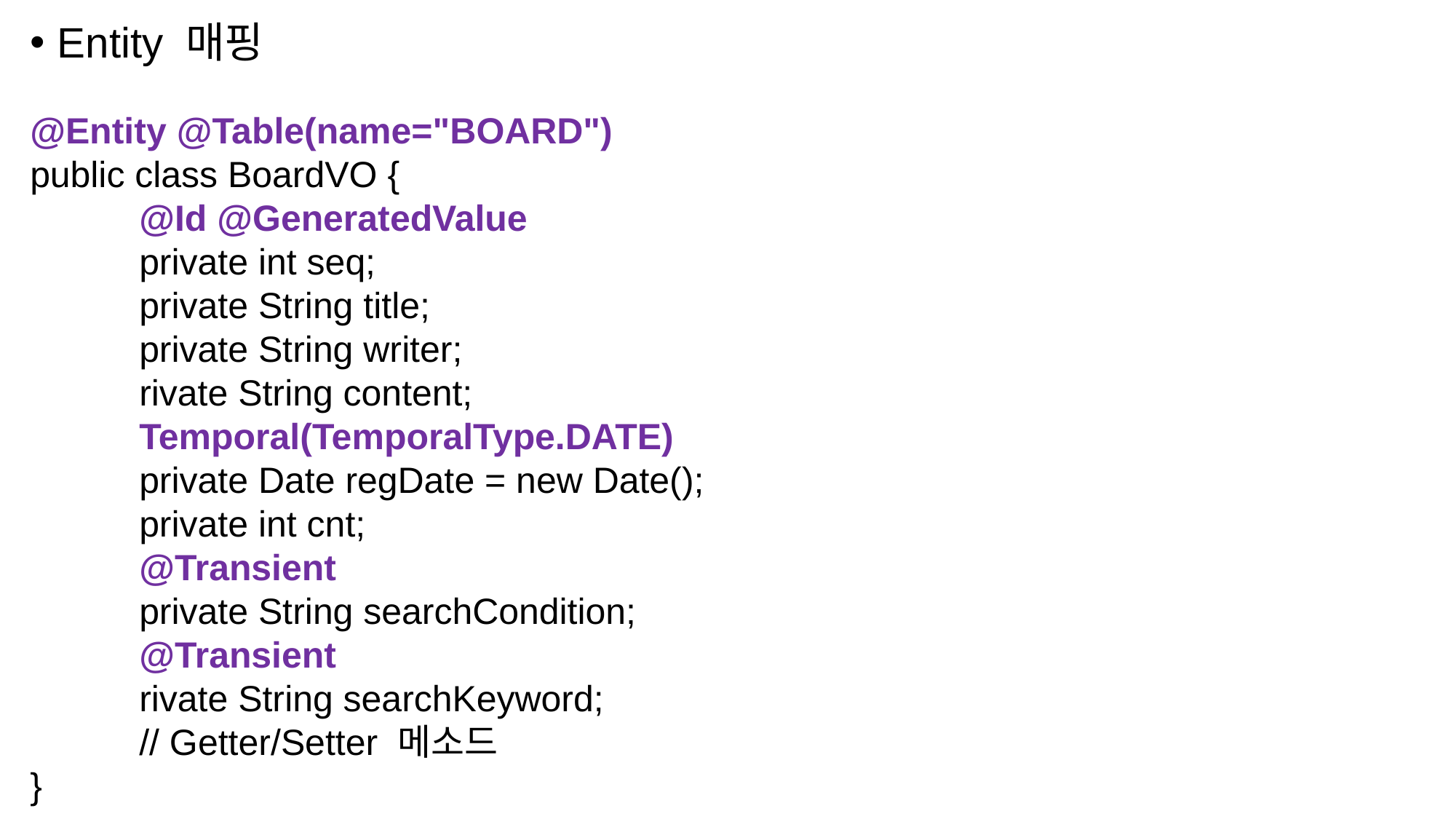

Entity 매핑
@Entity @Table(name="BOARD")
public class BoardVO {
	@Id @GeneratedValue
	private int seq;
	private String title;
	private String writer;
	rivate String content;
	Temporal(TemporalType.DATE)
	private Date regDate = new Date();
	private int cnt;
	@Transient
	private String searchCondition;
	@Transient
	rivate String searchKeyword;
	// Getter/Setter 메소드
}